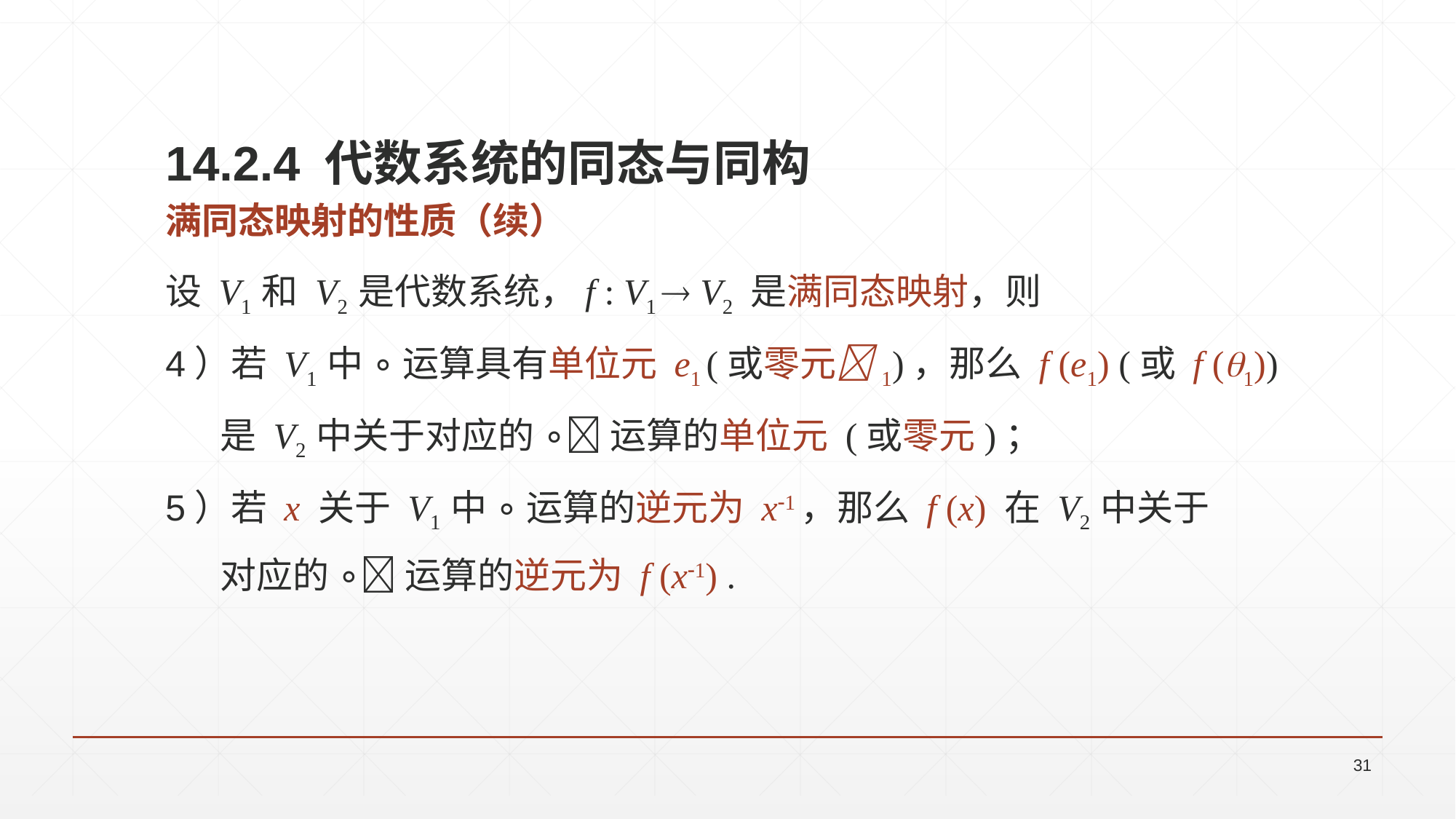

14.2.4 代数系统的同态与同构
满同态映射的性质（续）
设 V1 和 V2 是代数系统，f : V1 → V2 是满同态映射，则
4）若 V1 中 ∘ 运算具有单位元 e1 (或零元θ1)，那么 f (e1) (或 f (θ1))
	是 V2 中关于对应的 ∘′ 运算的单位元 (或零元)；
5）若 x 关于 V1 中 ∘ 运算的逆元为 x−1，那么 f (x) 在 V2 中关于
	对应的 ∘′ 运算的逆元为 f (x−1) .
31